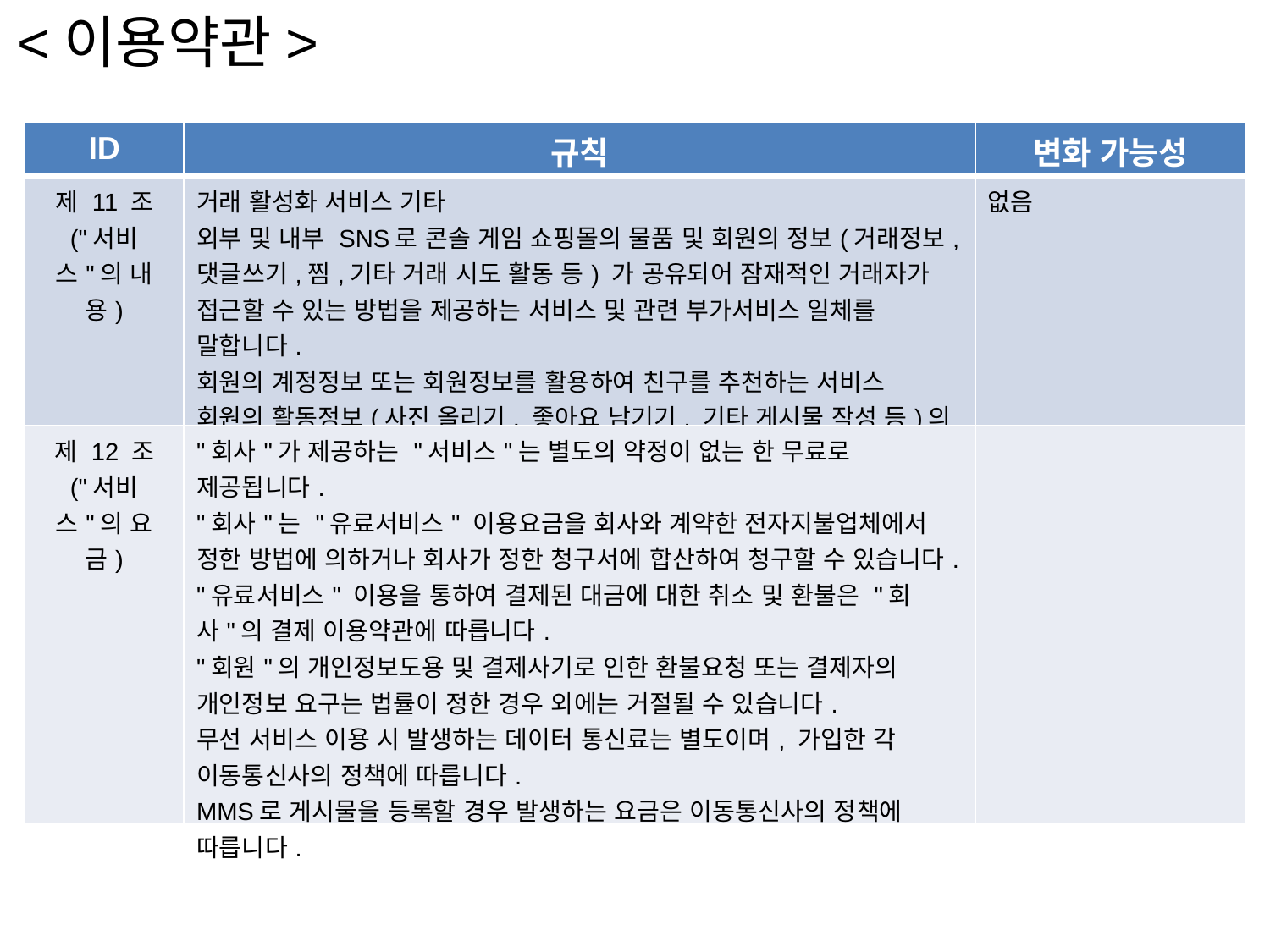

<이용약관>
| ID | 규칙 | 변화 가능성 |
| --- | --- | --- |
| 제 11 조 ("서비스"의 내용) | 거래 활성화 서비스 기타 외부 및 내부 SNS로 콘솔 게임 쇼핑몰의 물품 및 회원의 정보(거래정보, 댓글쓰기,찜,기타 거래 시도 활동 등) 가 공유되어 잠재적인 거래자가 접근할 수 있는 방법을 제공하는 서비스 및 관련 부가서비스 일체를 말합니다. 회원의 계정정보 또는 회원정보를 활용하여 친구를 추천하는 서비스 회원의 활동정보(사진 올리기, 좋아요 남기기, 기타 게시물 작성 등)의 수집 및 통계 서비스 | 없음 |
| 제 12 조 ("서비스"의 요금) | "회사"가 제공하는 "서비스"는 별도의 약정이 없는 한 무료로 제공됩니다. "회사"는 "유료서비스" 이용요금을 회사와 계약한 전자지불업체에서 정한 방법에 의하거나 회사가 정한 청구서에 합산하여 청구할 수 있습니다. "유료서비스" 이용을 통하여 결제된 대금에 대한 취소 및 환불은 "회사"의 결제 이용약관에 따릅니다. "회원"의 개인정보도용 및 결제사기로 인한 환불요청 또는 결제자의 개인정보 요구는 법률이 정한 경우 외에는 거절될 수 있습니다. 무선 서비스 이용 시 발생하는 데이터 통신료는 별도이며, 가입한 각 이동통신사의 정책에 따릅니다. MMS로 게시물을 등록할 경우 발생하는 요금은 이동통신사의 정책에 따릅니다. |  |